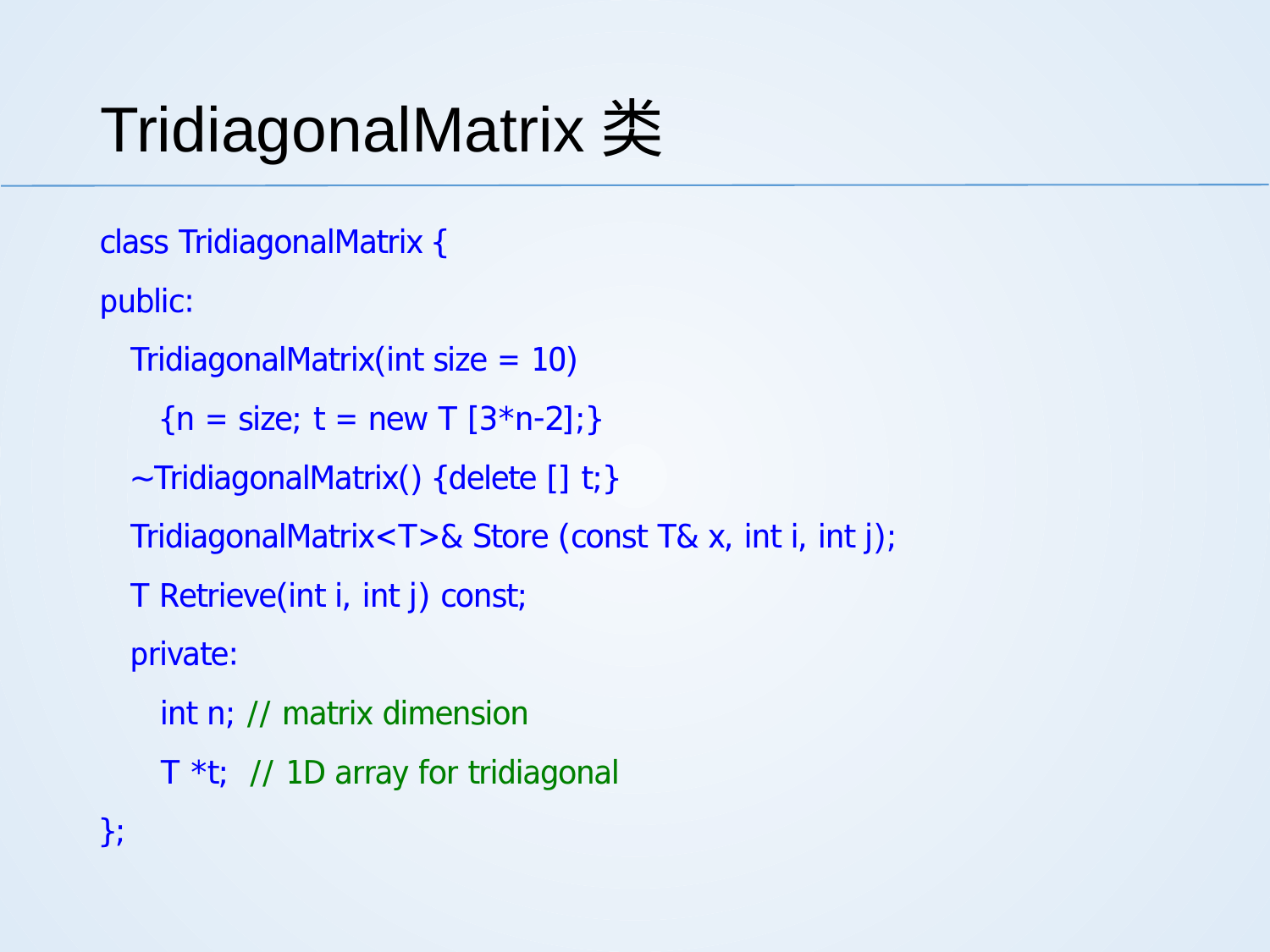

# TridiagonalMatrix类
class TridiagonalMatrix {
public:
   TridiagonalMatrix(int size = 10)
      {n = size; t = new T [3*n-2];}
   ~TridiagonalMatrix() {delete [] t;}
   TridiagonalMatrix<T>& Store (const T& x, int i, int j);
   T Retrieve(int i, int j) const;
   private:
      int n; // matrix dimension
      T *t;  // 1D array for tridiagonal
};